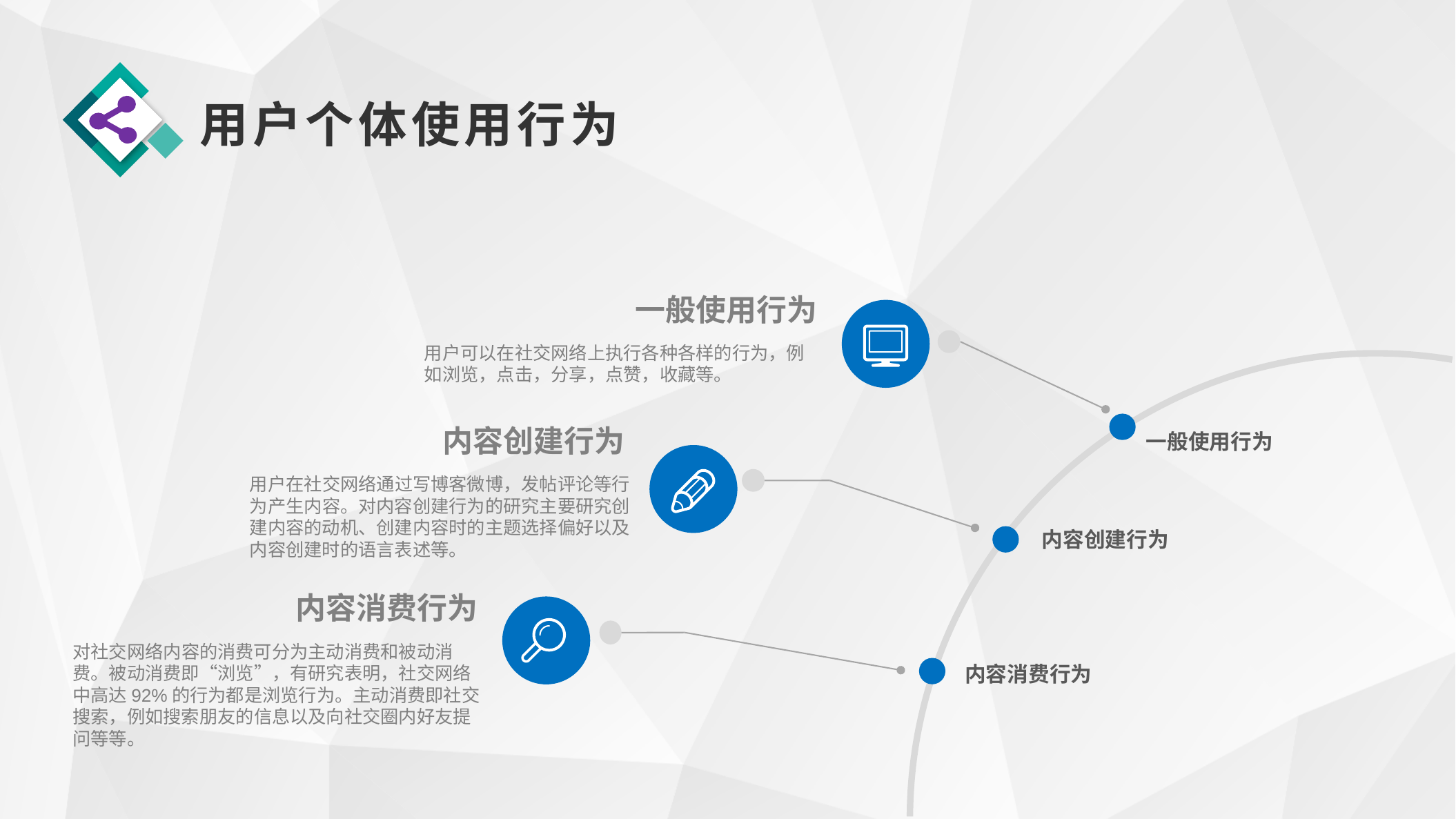

用户个体使用行为

一般使用行为
用户可以在社交网络上执行各种各样的行为，例如浏览，点击，分享，点赞，收藏等。

内容创建行为
用户在社交网络通过写博客微博，发帖评论等行为产生内容。对内容创建行为的研究主要研究创建内容的动机、创建内容时的主题选择偏好以及内容创建时的语言表述等。
一般使用行为

内容创建行为

内容消费行为
对社交网络内容的消费可分为主动消费和被动消费。被动消费即“浏览”，有研究表明，社交网络中高达92%的行为都是浏览行为。主动消费即社交搜索，例如搜索朋友的信息以及向社交圈内好友提问等等。

内容消费行为